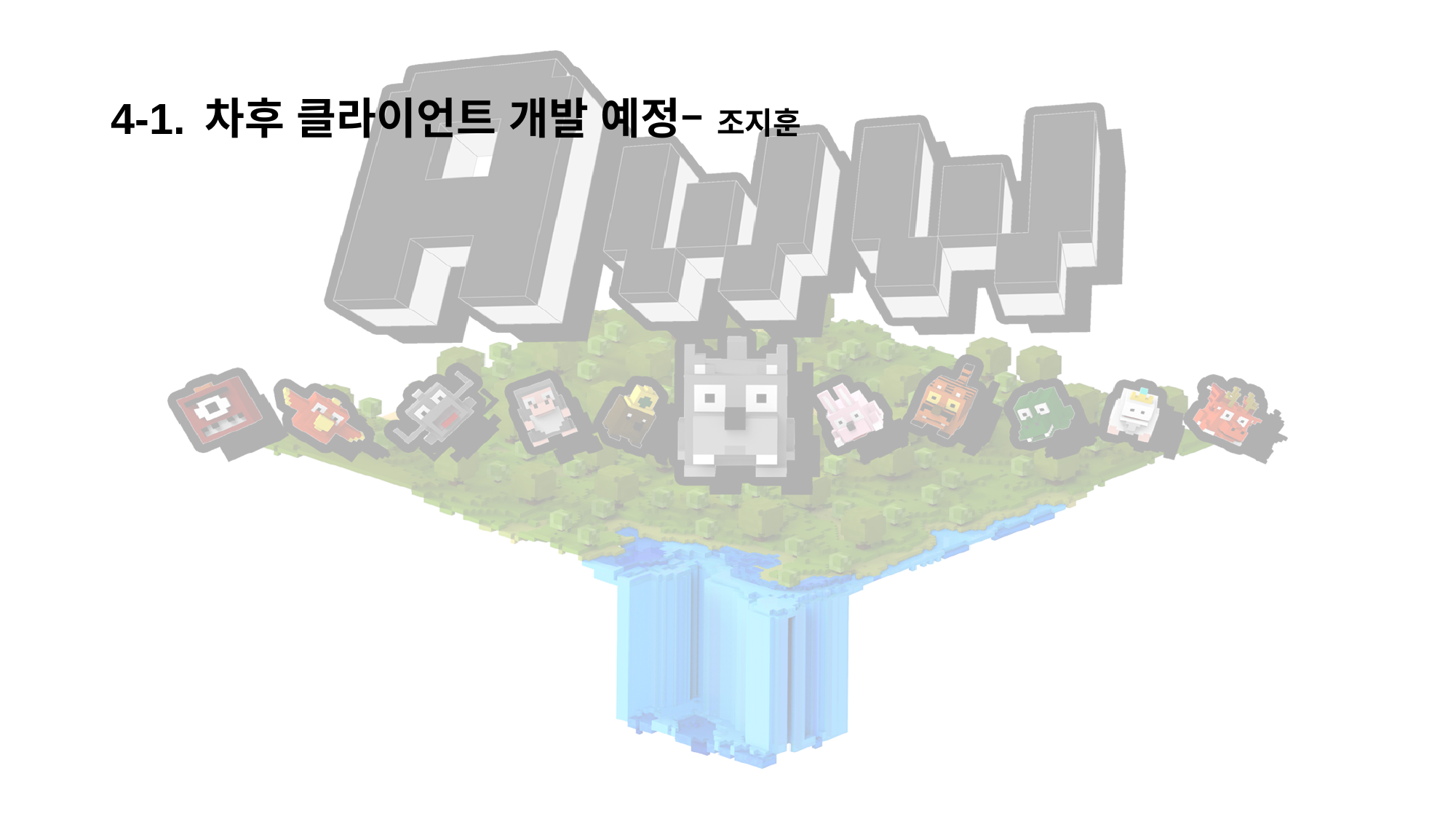

# 4-1. 차후 클라이언트 개발 예정– 조지훈